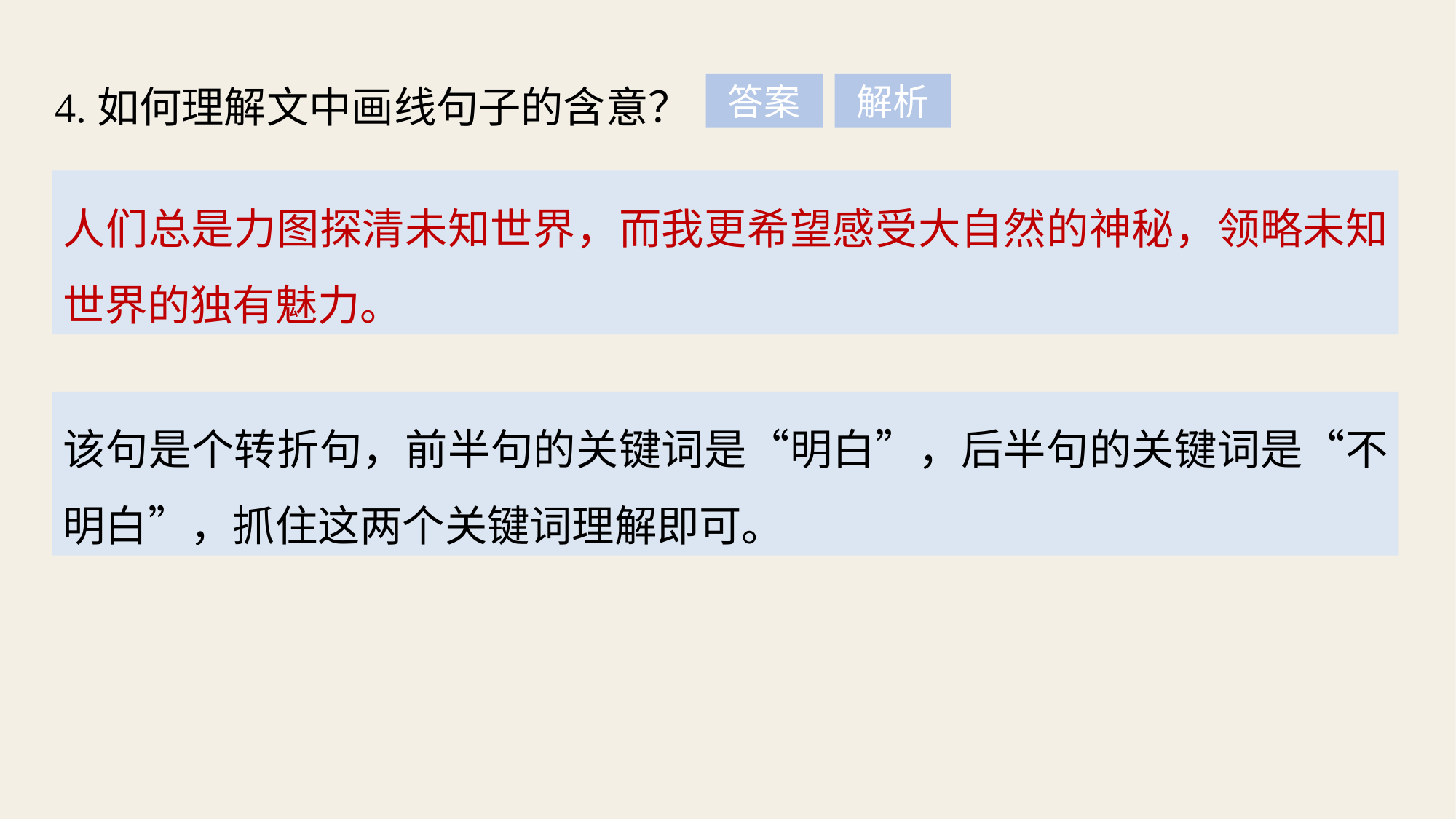

4.如何理解文中画线句子的含意？
答案
解析
人们总是力图探清未知世界，而我更希望感受大自然的神秘，领略未知世界的独有魅力。
该句是个转折句，前半句的关键词是“明白”，后半句的关键词是“不明白”，抓住这两个关键词理解即可。